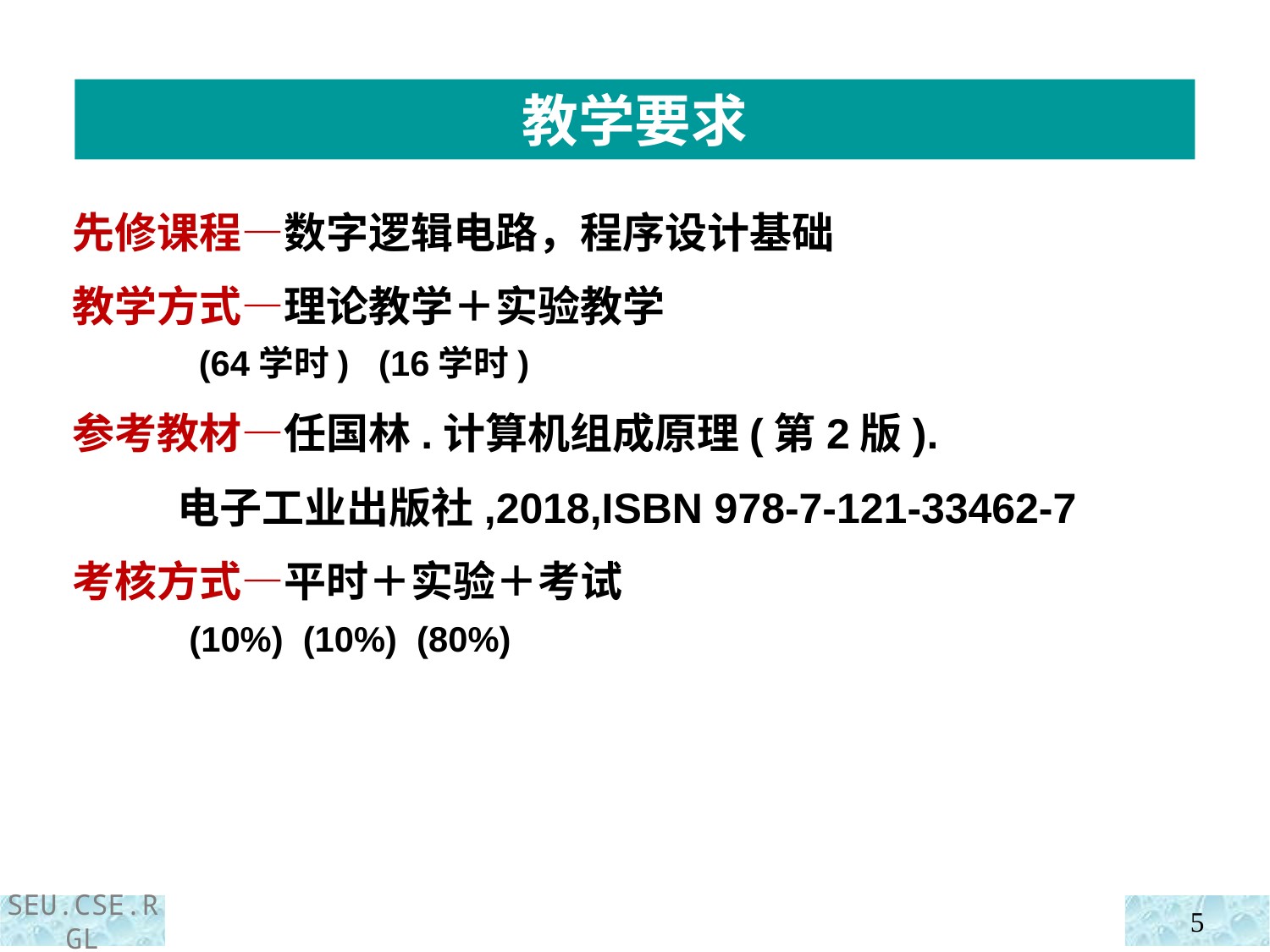

教学要求
先修课程—数字逻辑电路，程序设计基础
教学方式—理论教学＋实验教学
             (64学时)   (16学时)
参考教材—任国林.计算机组成原理(第2版).
          电子工业出版社,2018,ISBN 978-7-121-33462-7
考核方式—平时＋实验＋考试
            (10%)  (10%)  (80%)
5